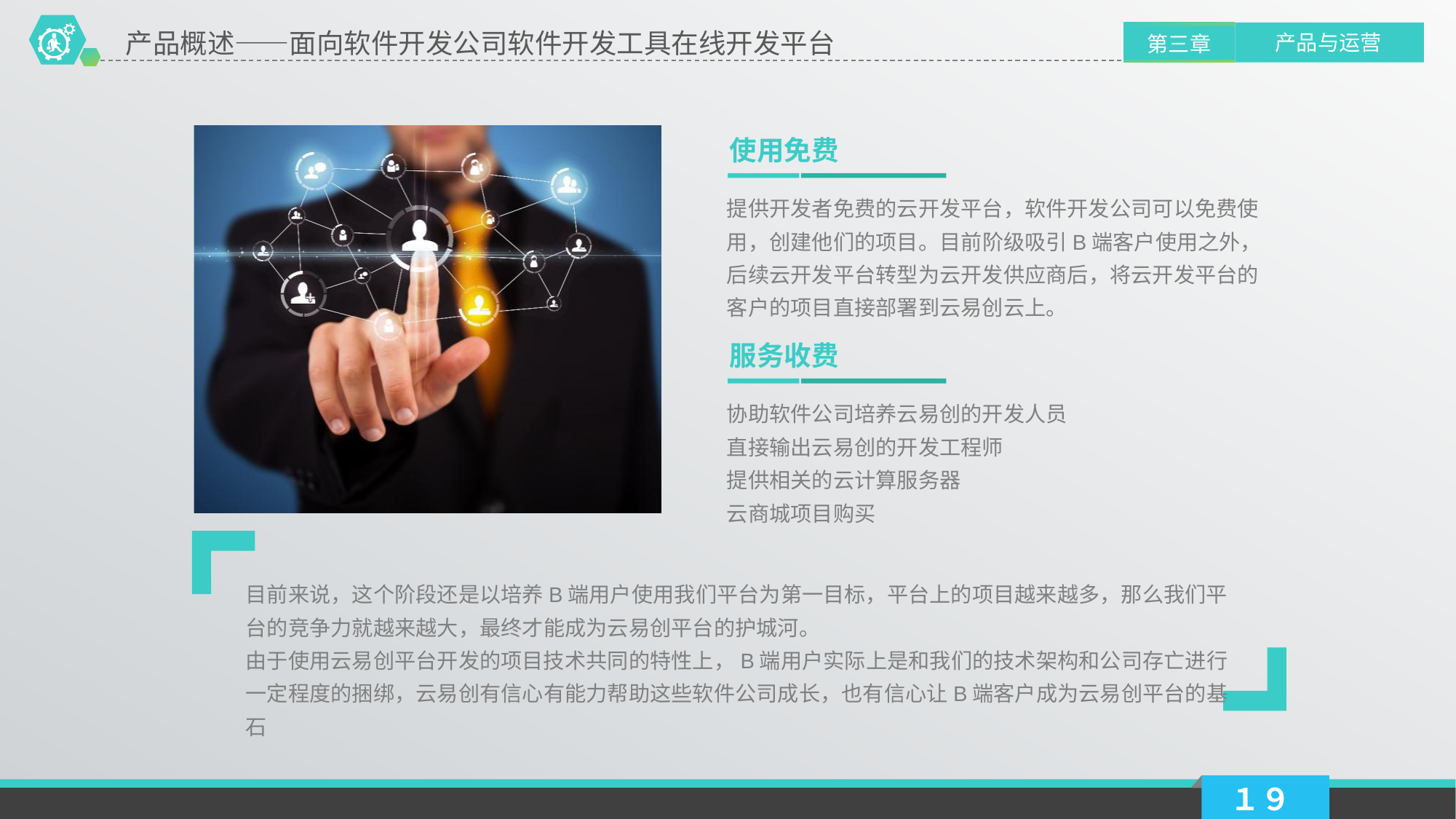

产品概述——面向软件开发公司软件开发工具在线开发平台

产品与运营
第三章

使用免费

提供开发者免费的云开发平台，软件开发公司可以免费使用，创建他们的项目。目前阶级吸引B端客户使用之外，后续云开发平台转型为云开发供应商后，将云开发平台的客户的项目直接部署到云易创云上。
服务收费

协助软件公司培养云易创的开发人员
直接输出云易创的开发工程师
提供相关的云计算服务器
云商城项目购买

目前来说，这个阶段还是以培养B端用户使用我们平台为第一目标，平台上的项目越来越多，那么我们平台的竞争力就越来越大，最终才能成为云易创平台的护城河。
由于使用云易创平台开发的项目技术共同的特性上，B端用户实际上是和我们的技术架构和公司存亡进行一定程度的捆绑，云易创有信心有能力帮助这些软件公司成长，也有信心让B端客户成为云易创平台的基石

１９

延时符